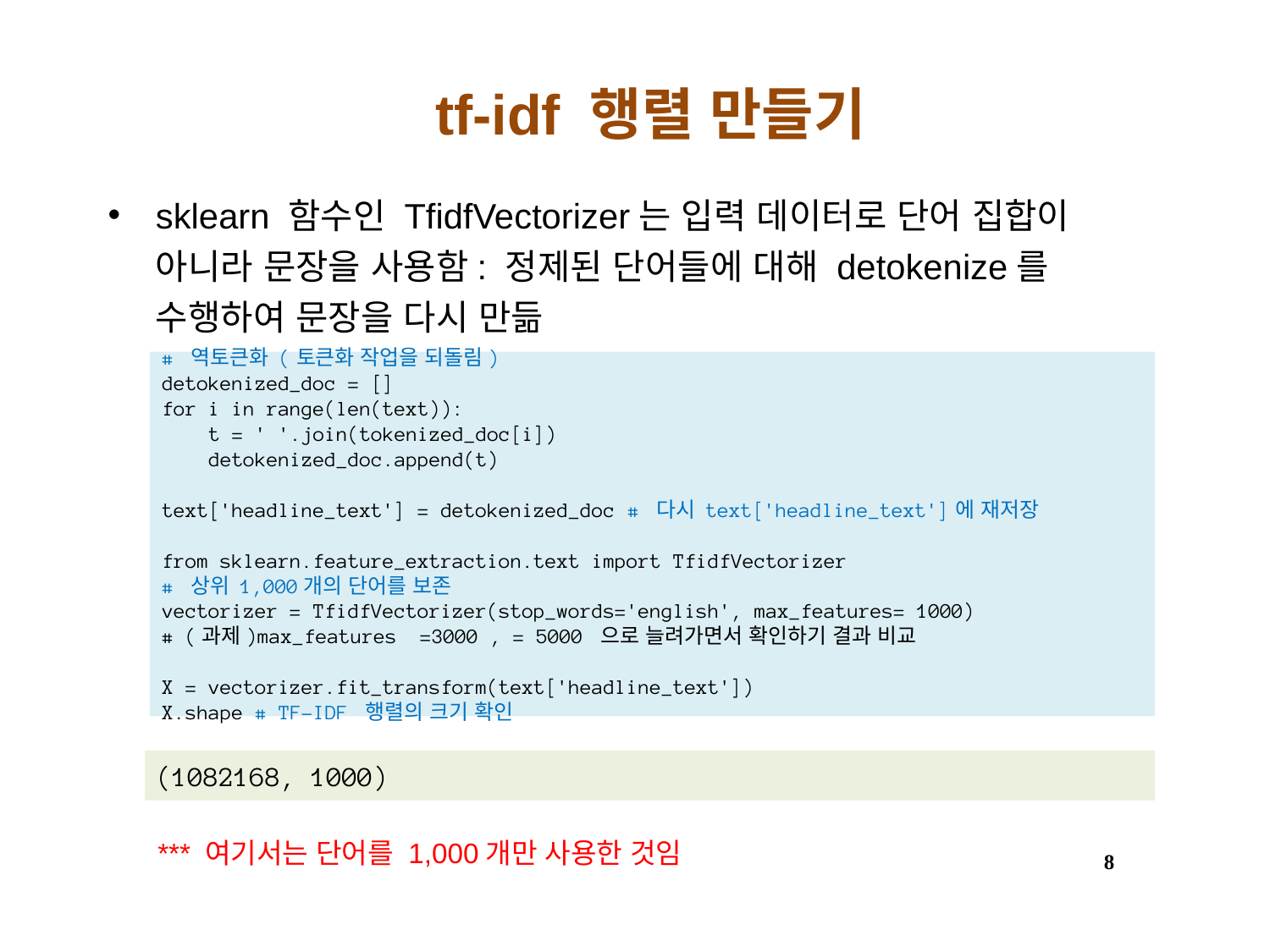

# tf-idf 행렬 만들기
sklearn 함수인 TfidfVectorizer는 입력 데이터로 단어 집합이 아니라 문장을 사용함: 정제된 단어들에 대해 detokenize를 수행하여 문장을 다시 만듦
# 역토큰화 (토큰화 작업을 되돌림)
detokenized_doc = []
for i in range(len(text)):
    t = ' '.join(tokenized_doc[i])
    detokenized_doc.append(t)

text['headline_text'] = detokenized_doc # 다시 text['headline_text']에 재저장

from sklearn.feature_extraction.text import TfidfVectorizer
# 상위 1,000개의 단어를 보존
vectorizer = TfidfVectorizer(stop_words='english', max_features= 1000)
# (과제)max_features  =3000 , = 5000 으로 늘려가면서 확인하기 결과 비교

X = vectorizer.fit_transform(text['headline_text'])
X.shape # TF-IDF 행렬의 크기 확인
(1082168, 1000)
*** 여기서는 단어를 1,000개만 사용한 것임
8